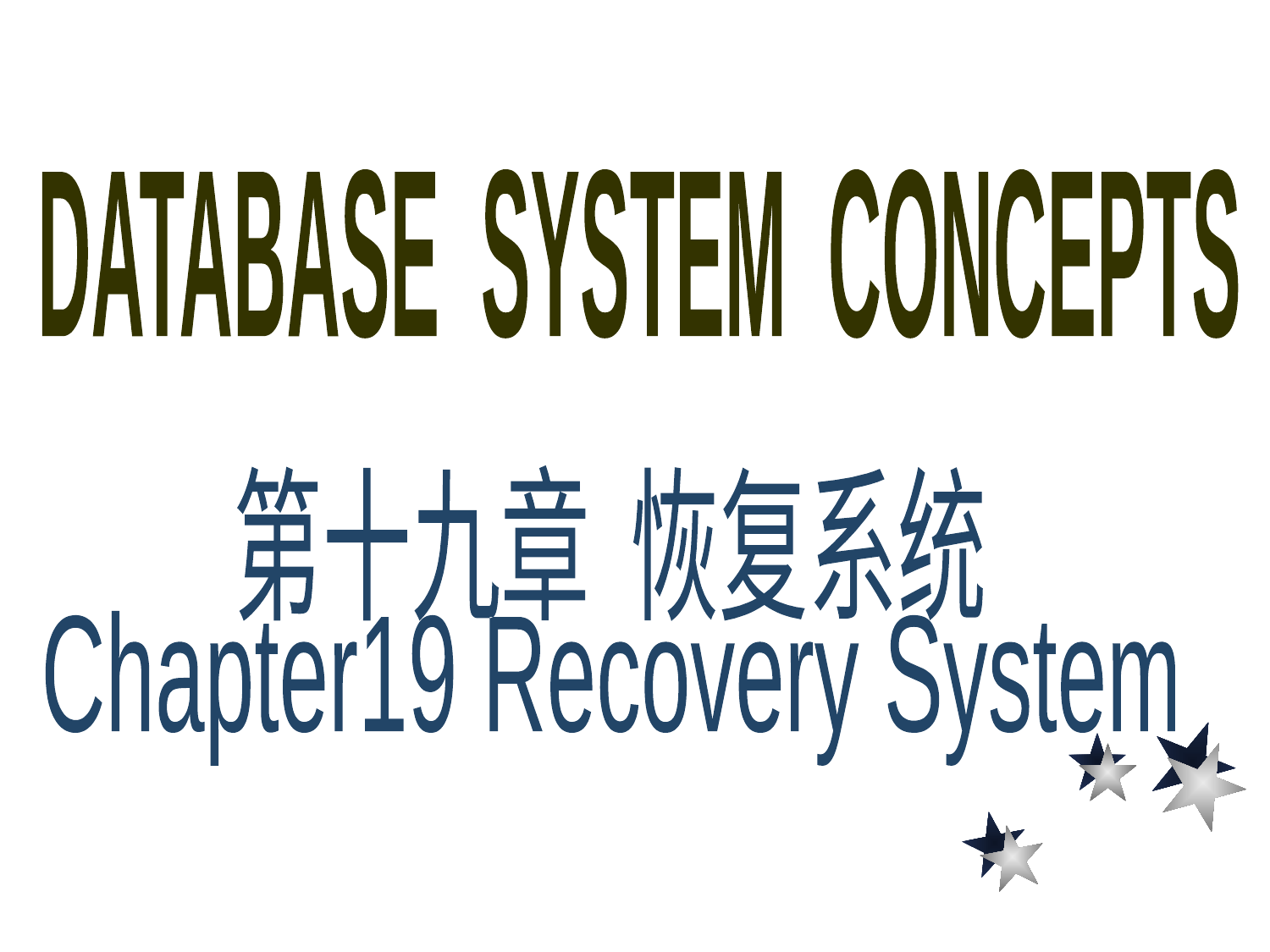

DATABASE  SYSTEM  CONCEPTS
第十九章  恢复系统
Chapter19 Recovery System